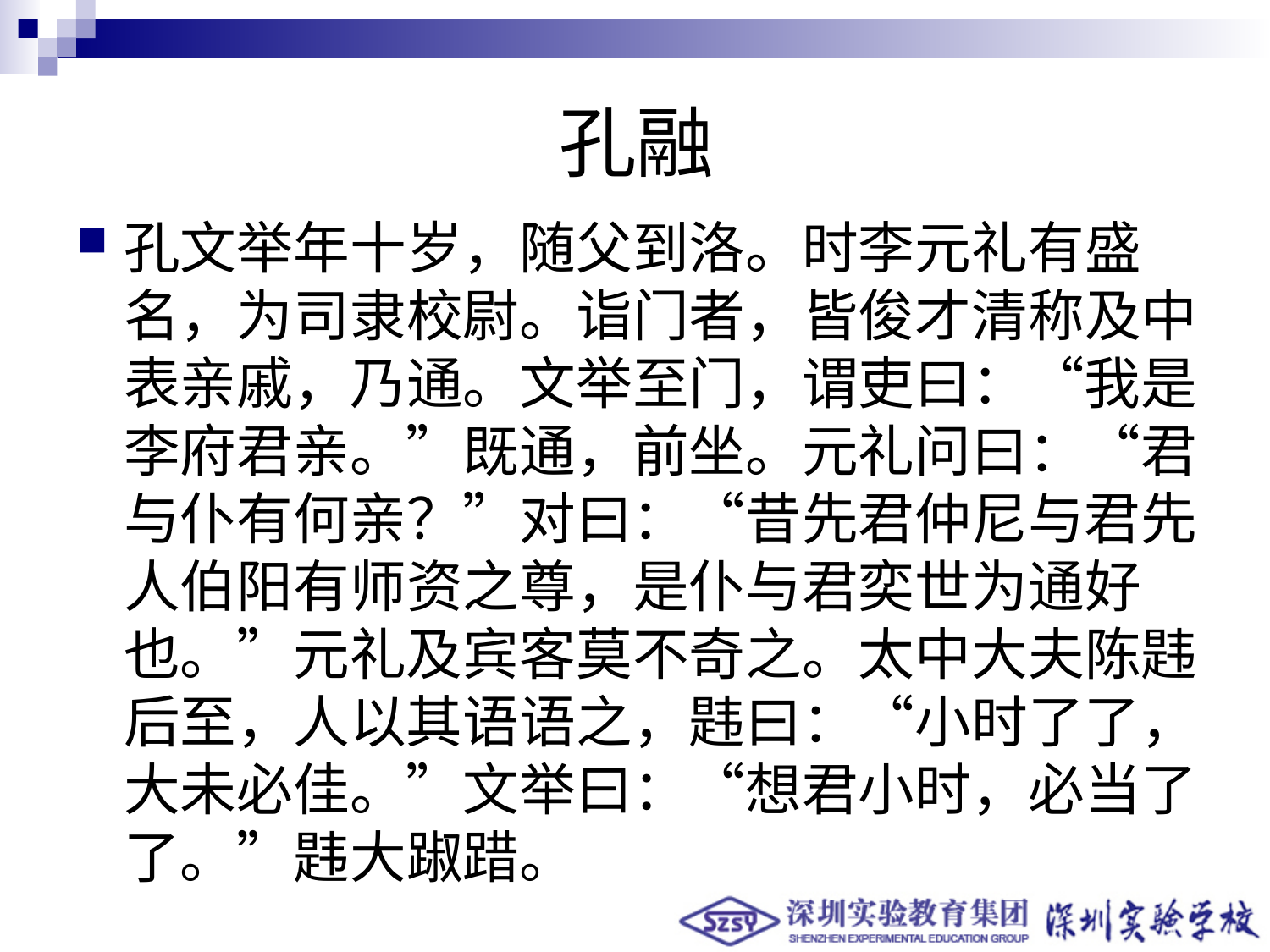

# 孔融
孔文举年十岁，随父到洛。时李元礼有盛名，为司隶校尉。诣门者，皆俊才清称及中表亲戚，乃通。文举至门，谓吏曰：“我是李府君亲。”既通，前坐。元礼问曰：“君与仆有何亲？”对曰：“昔先君仲尼与君先人伯阳有师资之尊，是仆与君奕世为通好也。”元礼及宾客莫不奇之。太中大夫陈韪后至，人以其语语之，韪曰：“小时了了，大未必佳。”文举曰：“想君小时，必当了了。”韪大踧踖。